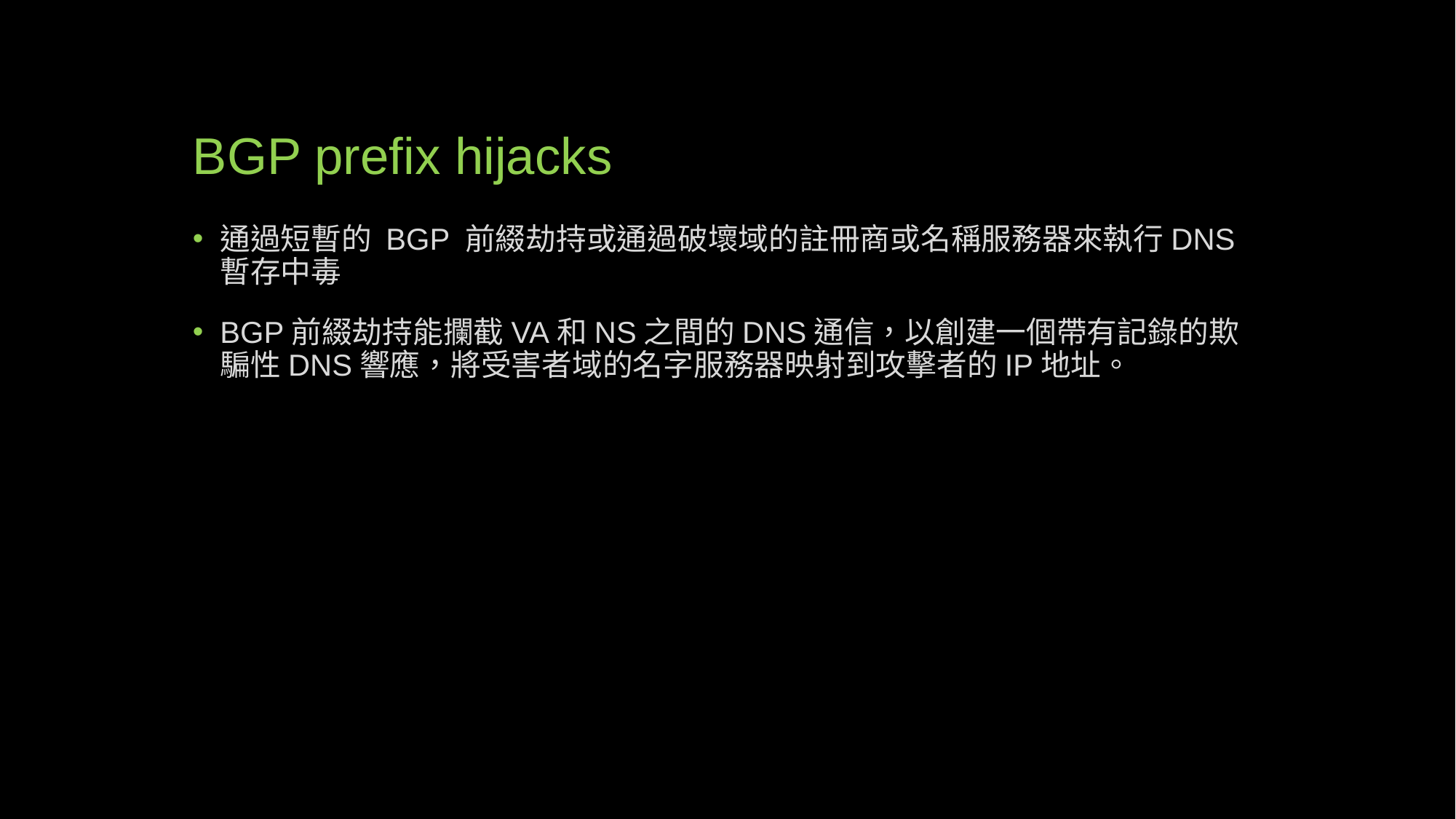

# BGP prefix hijacks
通過短暫的 BGP 前綴劫持或通過破壞域的註冊商或名稱服務器來執行DNS暫存中毒
BGP前綴劫持能攔截VA和NS之間的DNS通信，以創建一個帶有記錄的欺騙性DNS響應，將受害者域的名字服務器映射到攻擊者的IP地址。